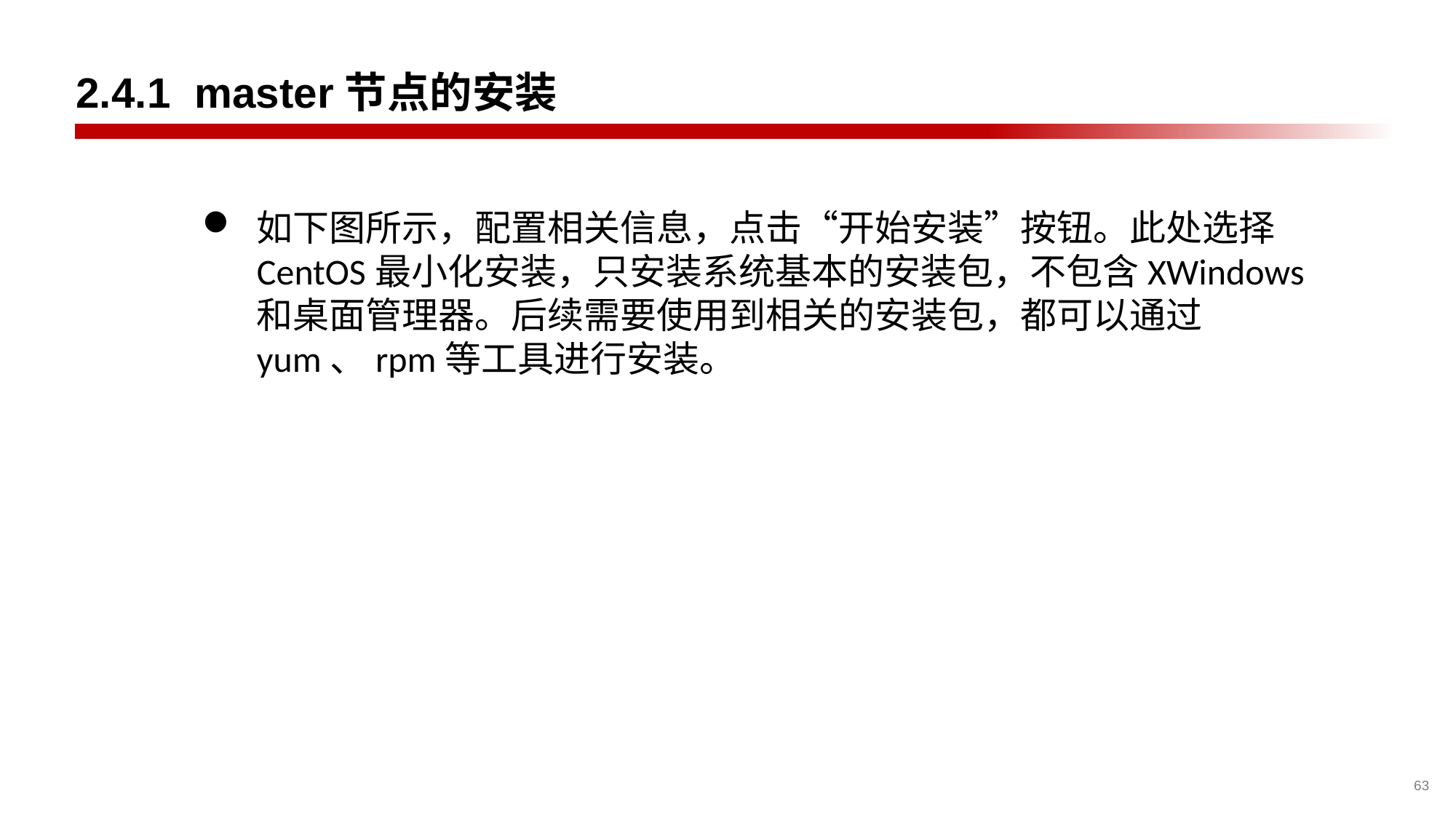

2.4.1  master节点的安装

如下图所示，配置相关信息，点击“开始安装”按钮。此处选择CentOS最小化安装，只安装系统基本的安装包，不包含XWindows和桌面管理器。后续需要使用到相关的安装包，都可以通过yum、rpm等工具进行安装。

63